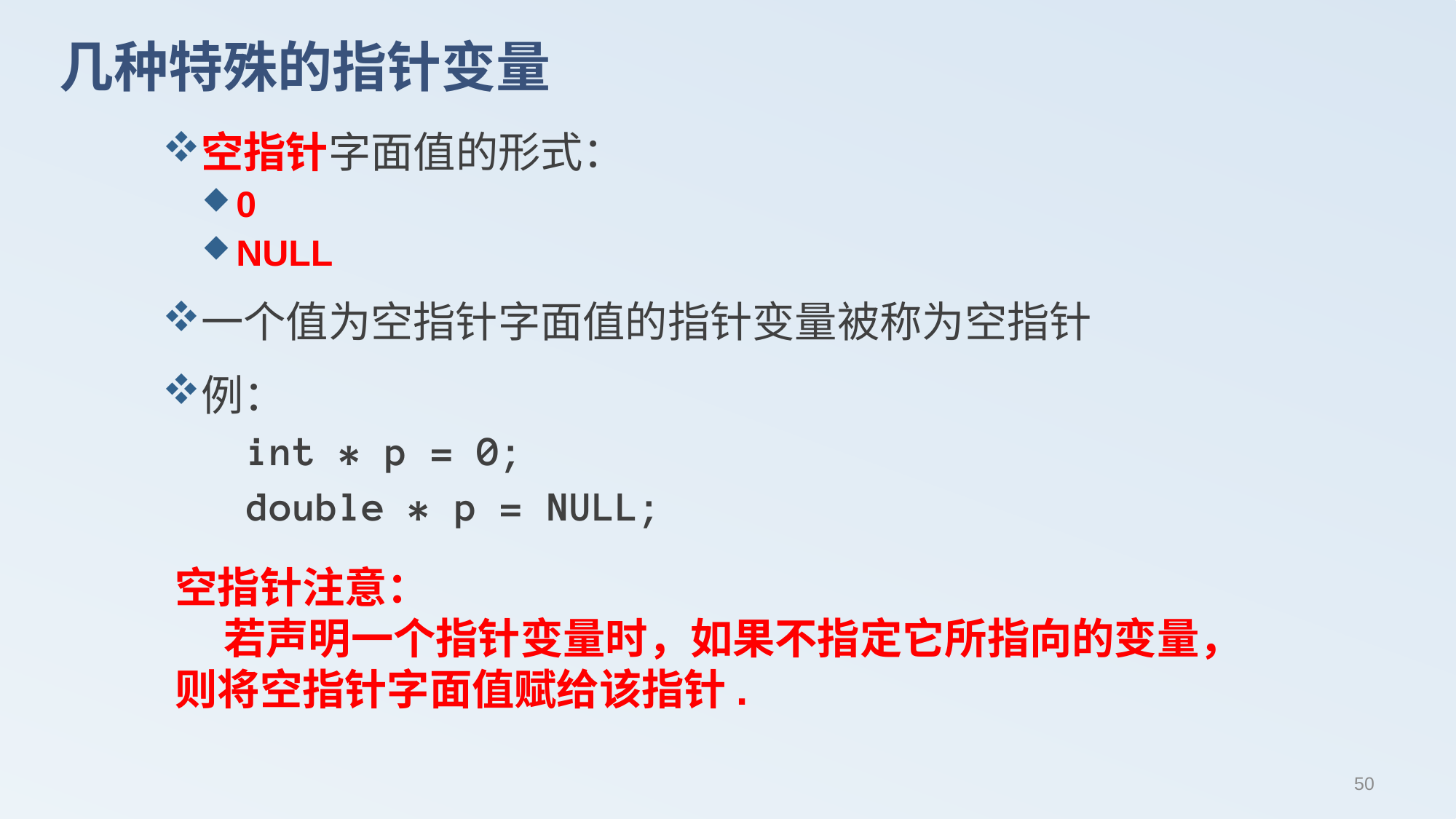

# 几种特殊的指针变量
空指针字面值的形式：
0
NULL
一个值为空指针字面值的指针变量被称为空指针
例：
int * p = 0;
double * p = NULL;
空指针注意：
    若声明一个指针变量时，如果不指定它所指向的变量，则将空指针字面值赋给该指针.